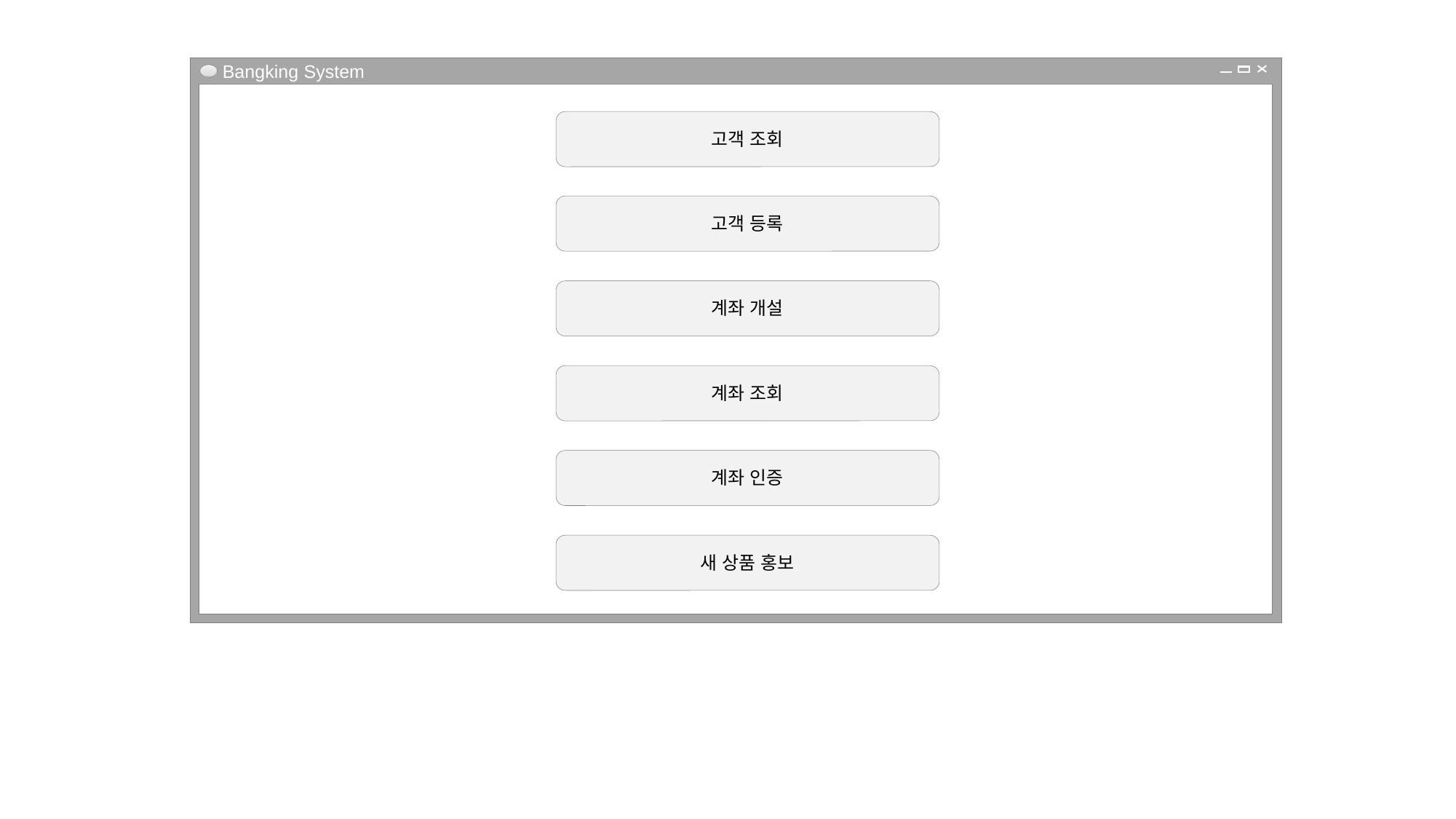

Bangking System

고객 조회
고객 등록
계좌 개설
계좌 조회
계좌 인증
새 상품 홍보